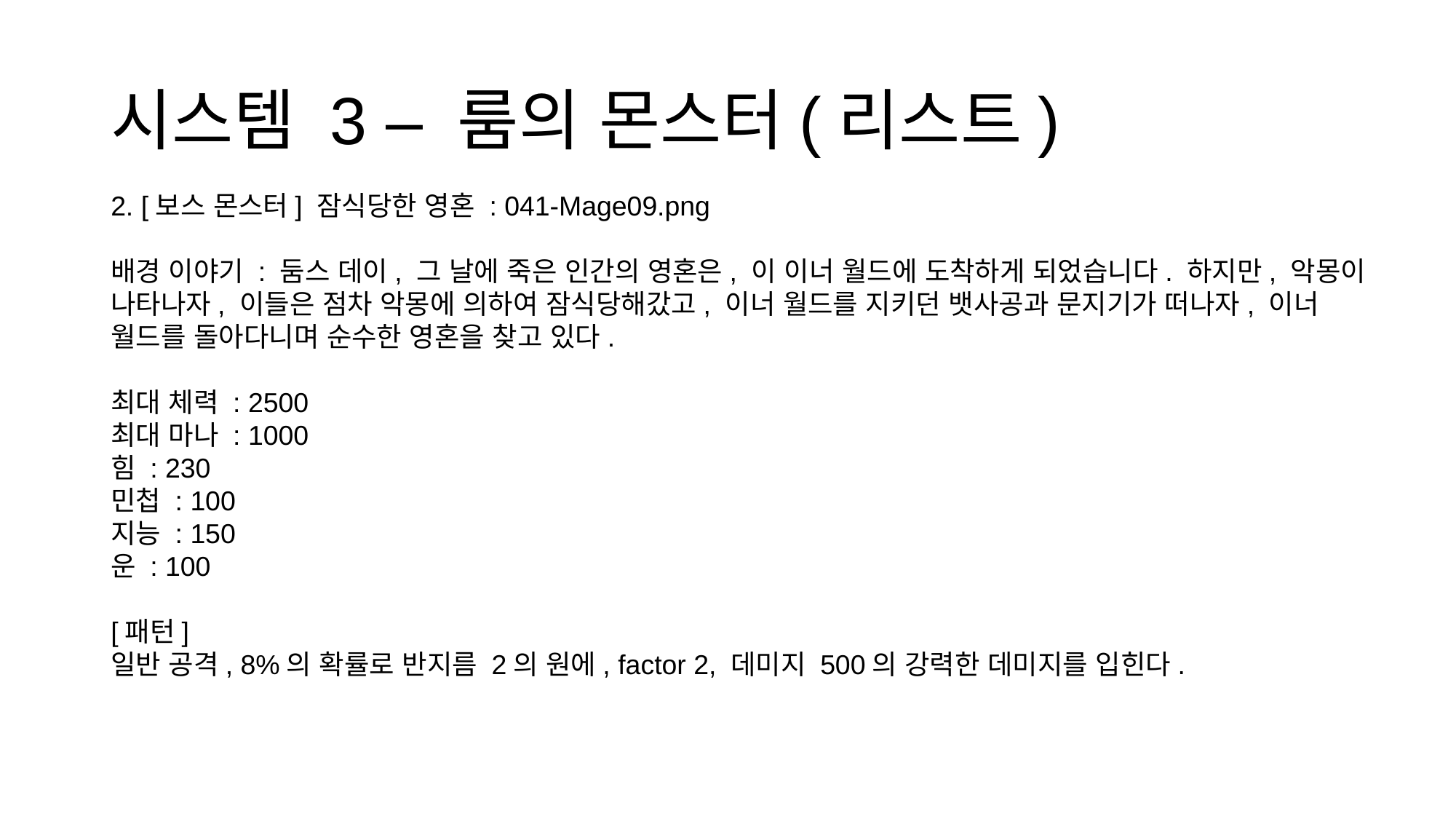

# 시스템 3 – 룸의 몬스터(리스트)
2. [보스 몬스터] 잠식당한 영혼 : 041-Mage09.png

배경 이야기 : 둠스 데이, 그 날에 죽은 인간의 영혼은, 이 이너 월드에 도착하게 되었습니다. 하지만, 악몽이 나타나자, 이들은 점차 악몽에 의하여 잠식당해갔고, 이너 월드를 지키던 뱃사공과 문지기가 떠나자, 이너 월드를 돌아다니며 순수한 영혼을 찾고 있다.

최대 체력 : 2500
최대 마나 : 1000
힘 : 230
민첩 : 100
지능 : 150
운 : 100

[패턴]
일반 공격, 8%의 확률로 반지름 2의 원에, factor 2, 데미지 500의 강력한 데미지를 입힌다.